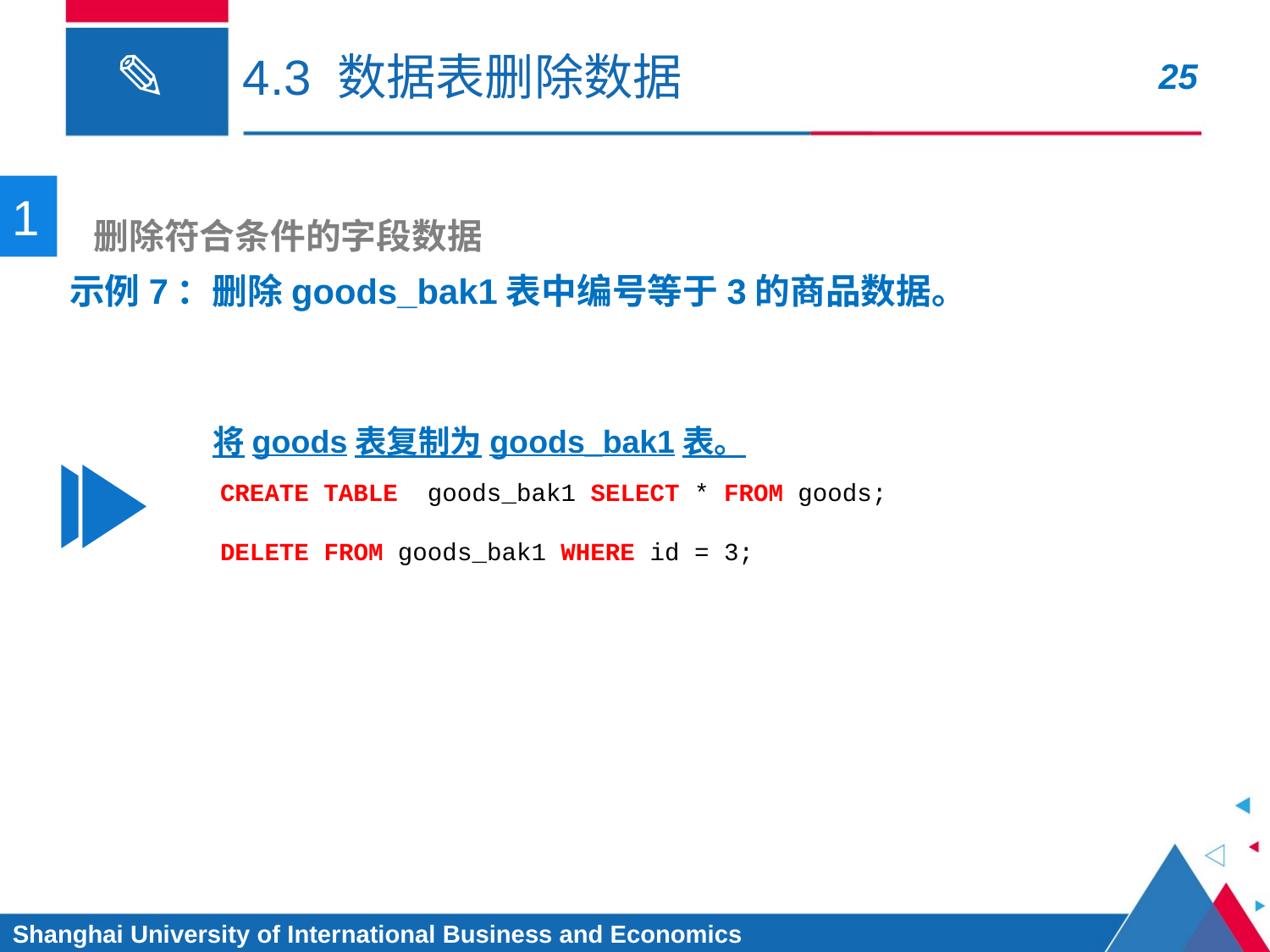

# 4.3 数据表删除数据

1
  删除符合条件的字段数据
示例7：删除goods_bak1表中编号等于3的商品数据。
将goods表复制为goods_bak1表。
CREATE TABLE  goods_bak1 SELECT * FROM goods;

DELETE FROM goods_bak1 WHERE id = 3;